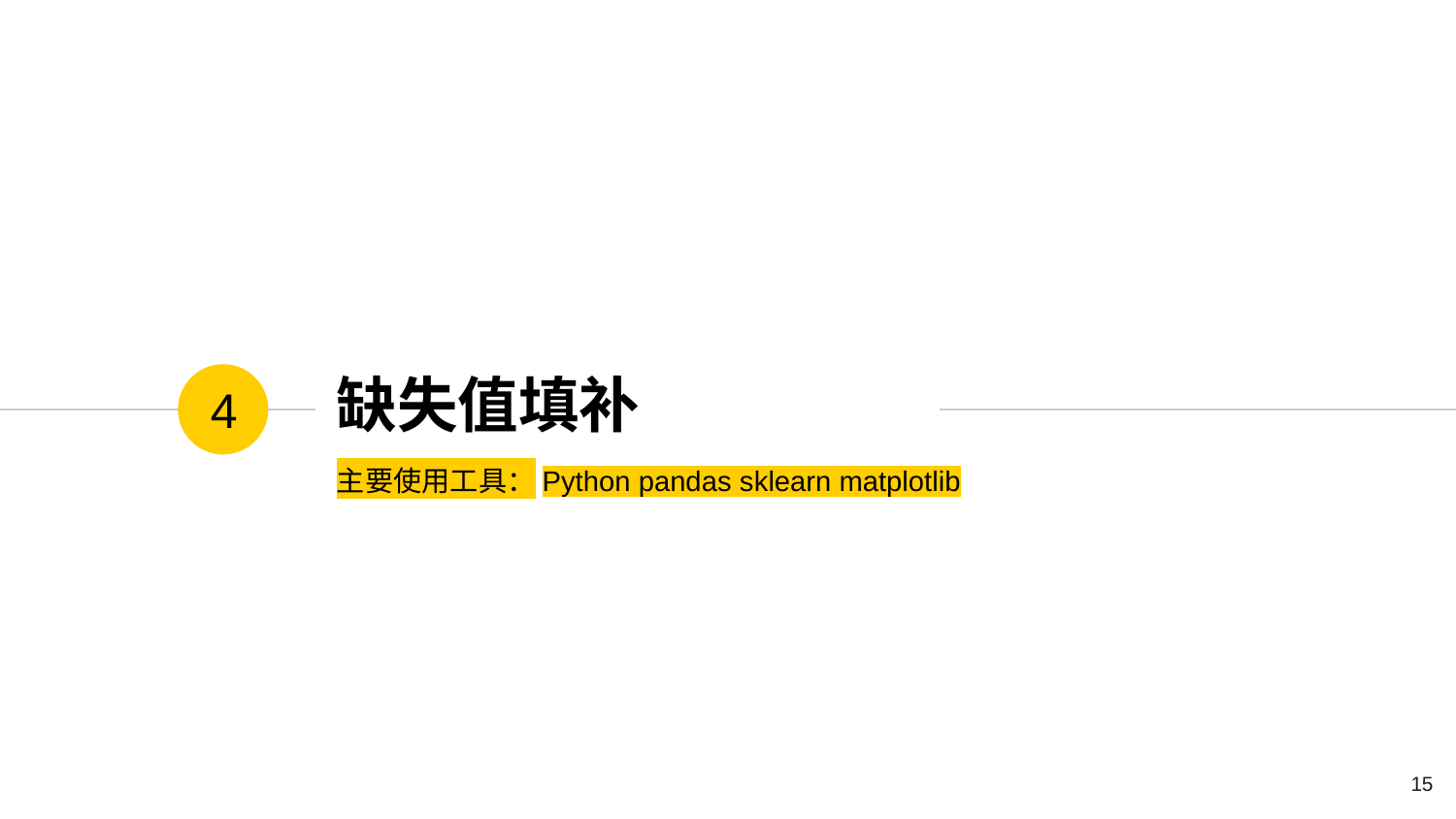

# 缺失值填补
4
主要使用工具：Python pandas sklearn matplotlib
15